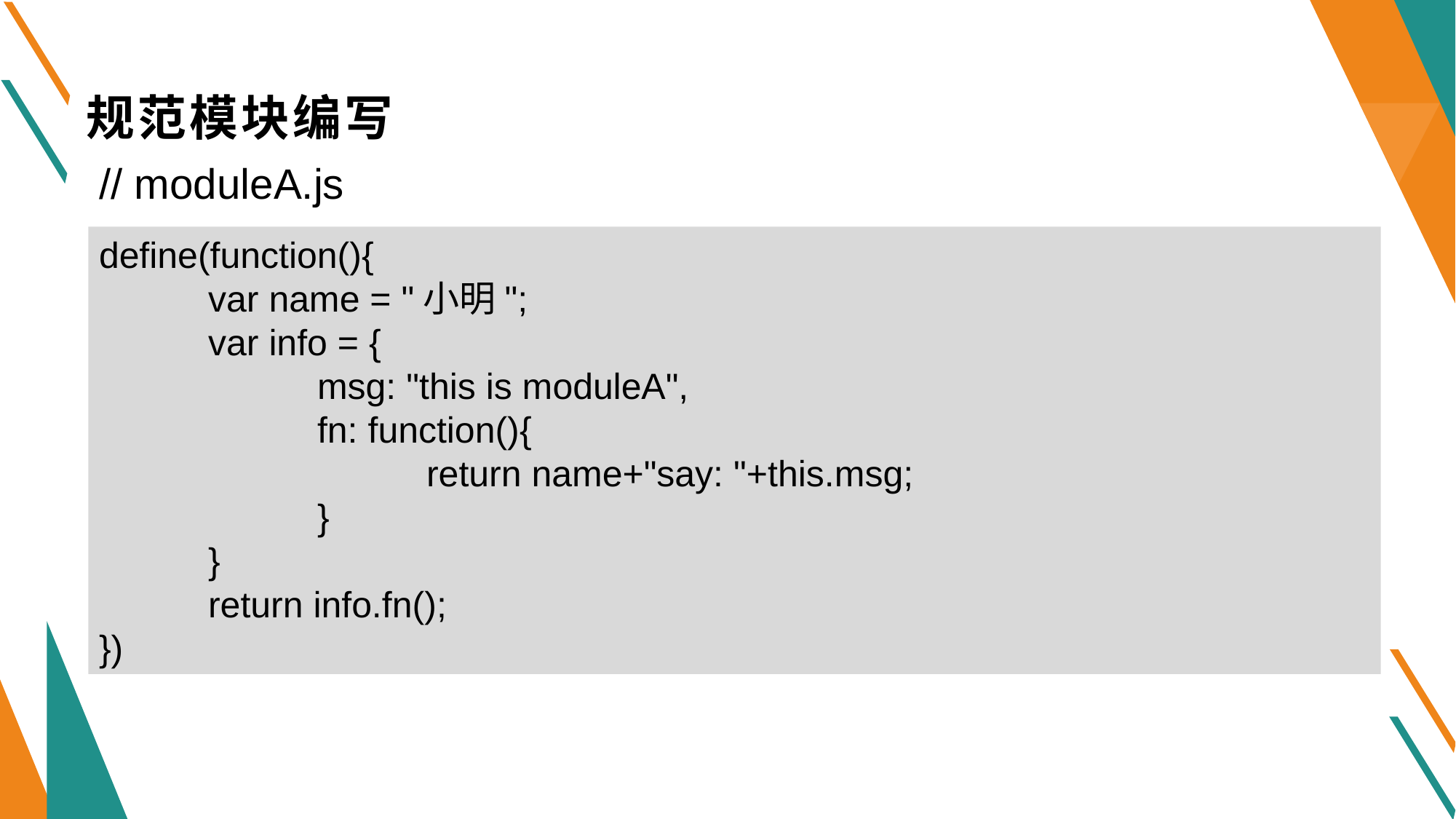

# 规范模块编写
// moduleA.js
define(function(){
	var name = "小明";
	var info = {
		msg: "this is moduleA",
		fn: function(){
			return name+"say: "+this.msg;
		}
	}
	return info.fn();
})